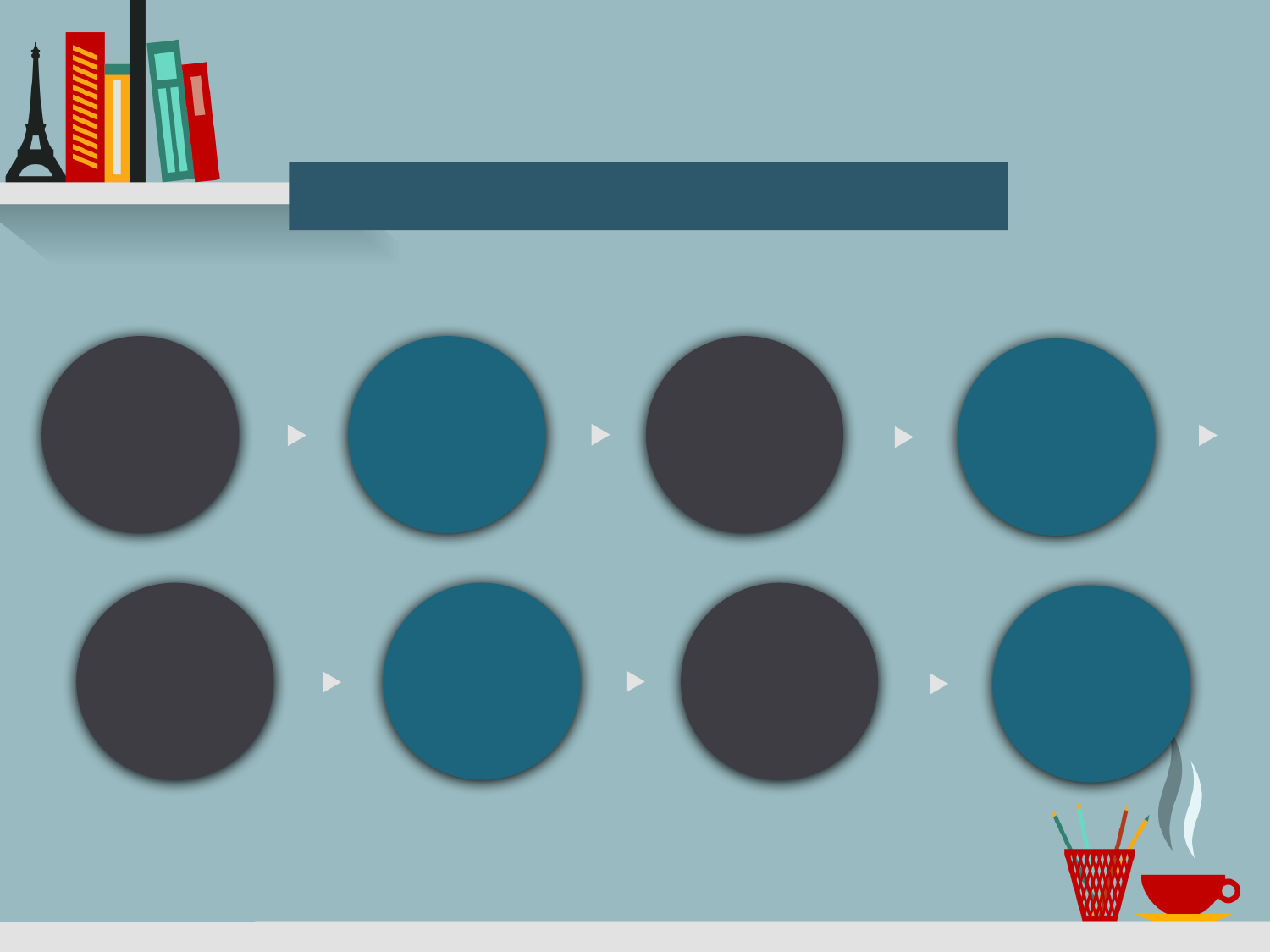

스토리보드 순서
메인
로그인
회원가입
쿠폰등록

이벤트
자기소개
카테고리
상세페이지